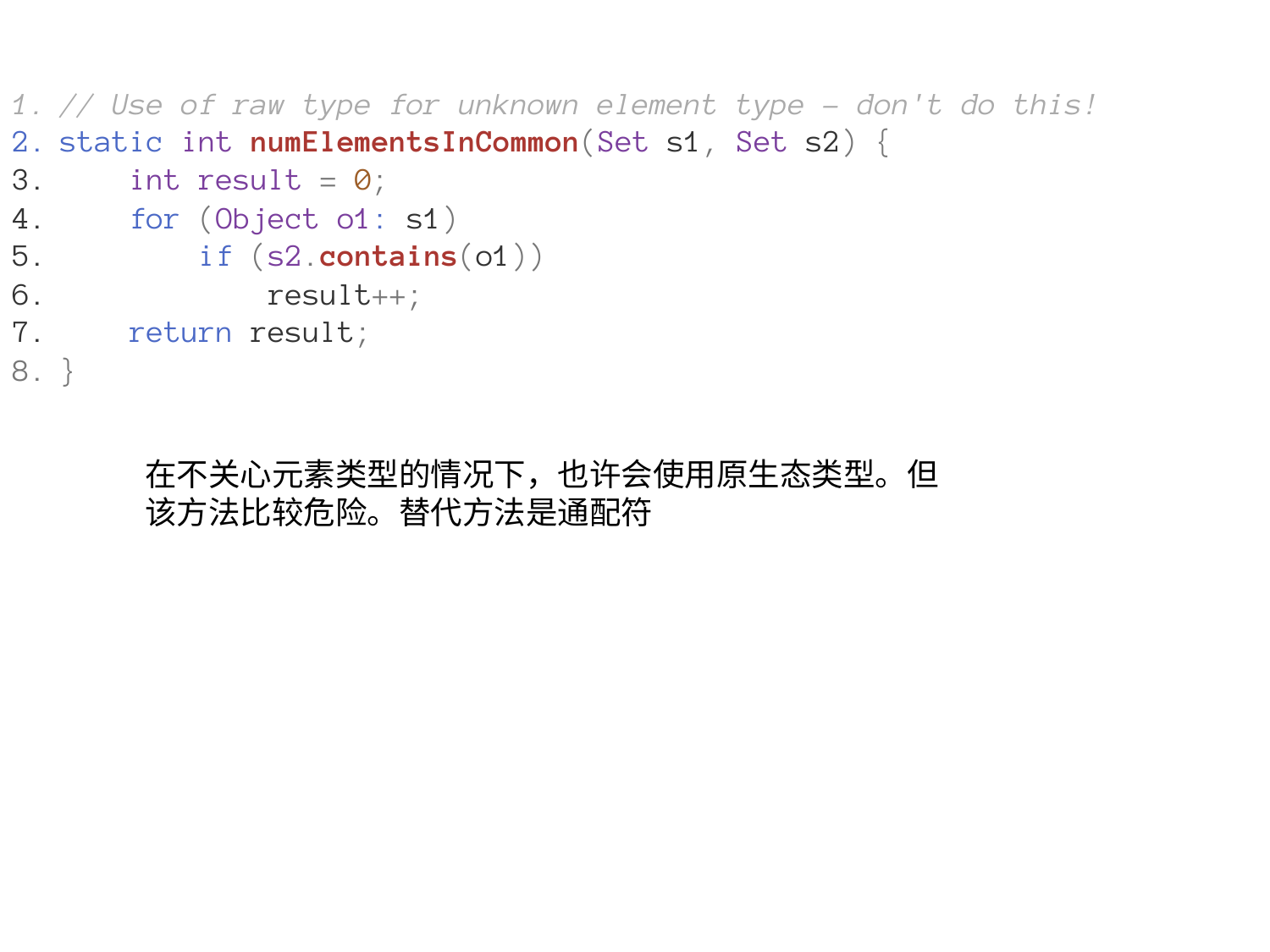

// Use of raw type for unknown element type - don't do this!
static int numElementsInCommon(Set s1, Set s2) {
    int result = 0;
    for (Object o1: s1)
        if (s2.contains(o1))
            result++;
    return result;
}
在不关心元素类型的情况下，也许会使用原生态类型。但该方法比较危险。替代方法是通配符